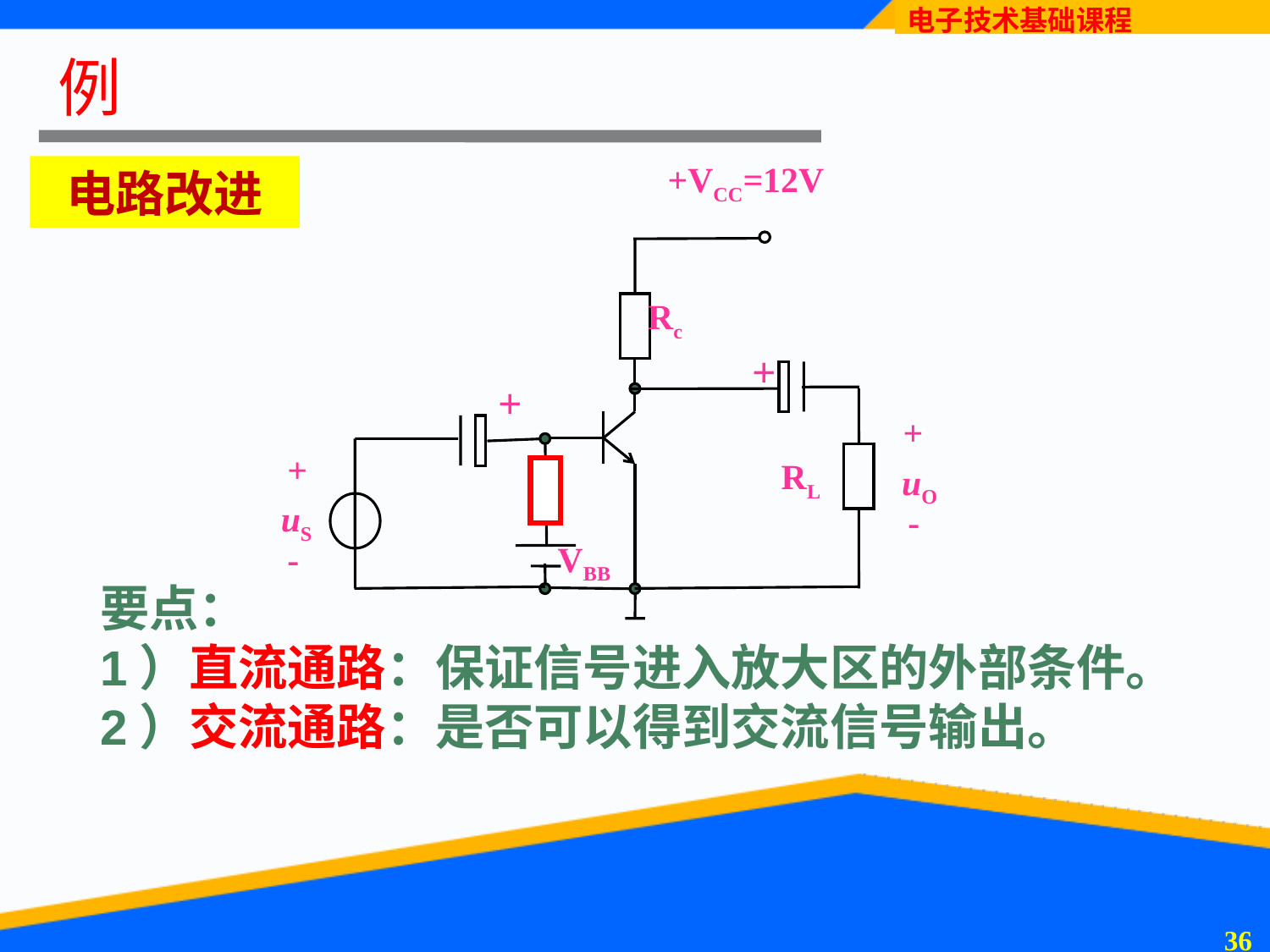

# 例
+VCC=12V
电路改进

Rc

+

+

+
  uO
-

+
  uS
-

RL

VBB

要点：
1）直流通路：保证信号进入放大区的外部条件。
2）交流通路：是否可以得到交流信号输出。

36